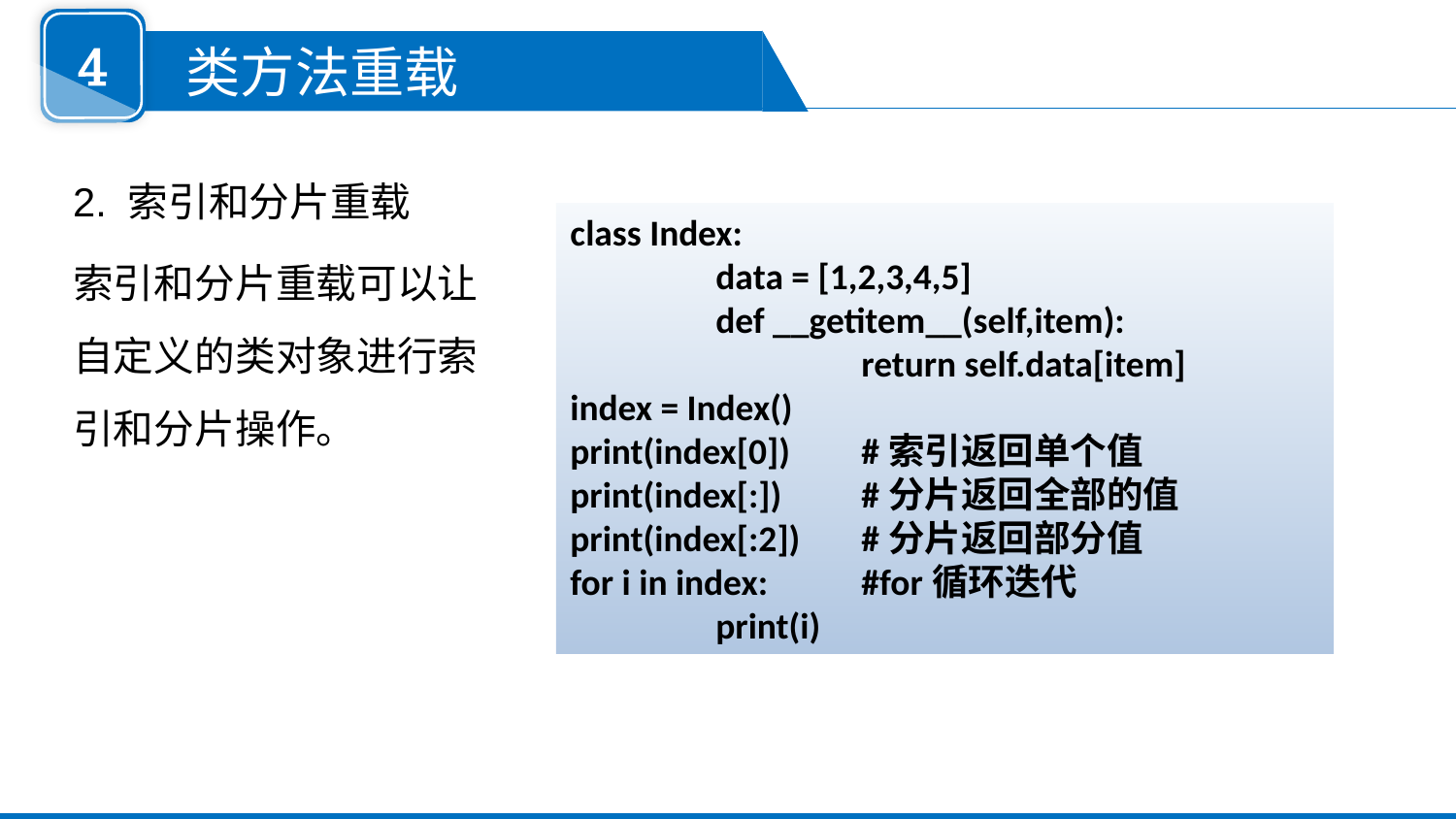

4

  类方法重载
2. 索引和分片重载
索引和分片重载可以让自定义的类对象进行索引和分片操作。
class Index:
	data = [1,2,3,4,5]
	def __getitem__(self,item):
		return self.data[item]
index = Index()
print(index[0])     	#索引返回单个值
print(index[:])     	#分片返回全部的值
print(index[:2])    	#分片返回部分值
for i in index:    	#for循环迭代
	print(i)